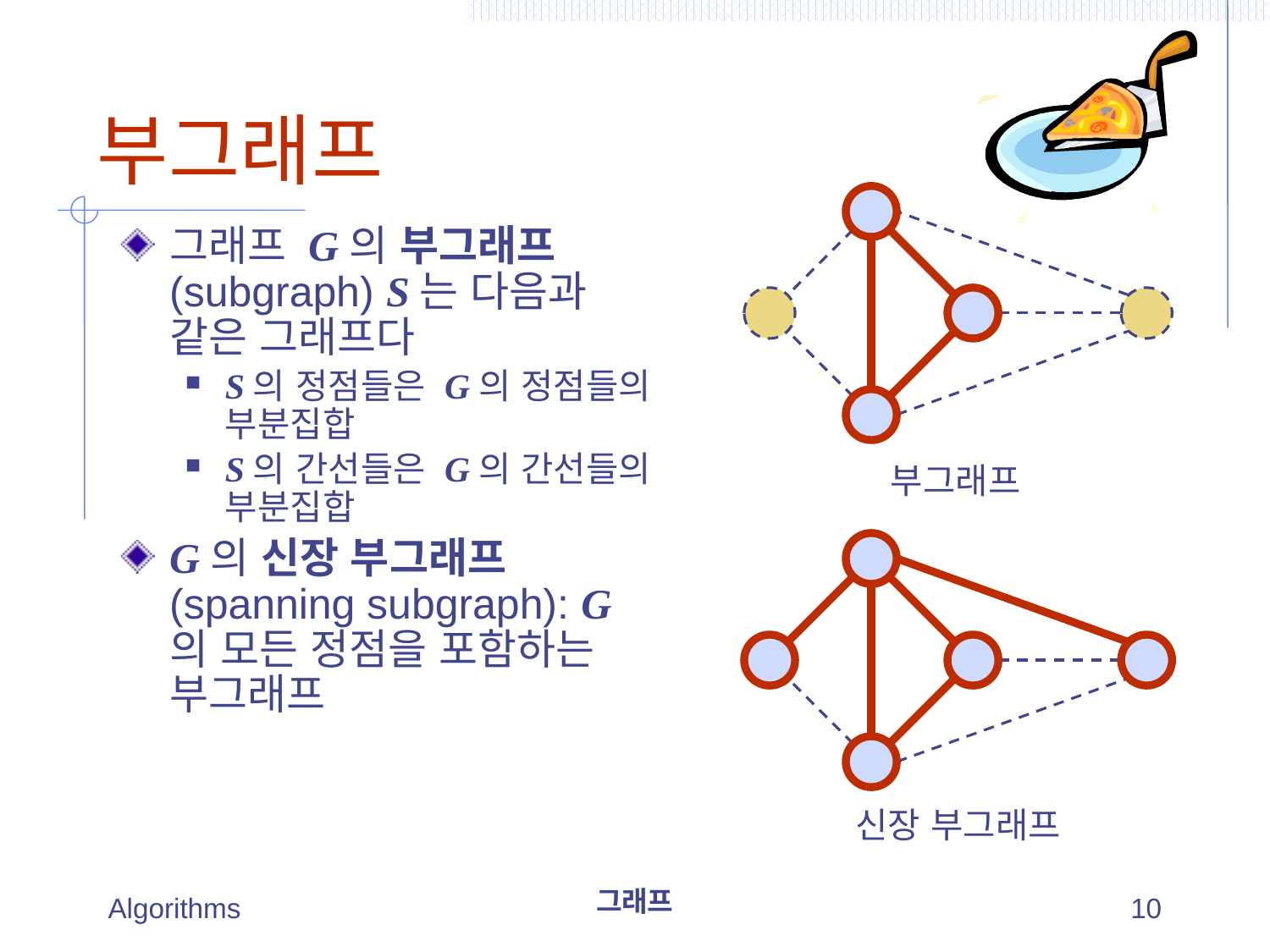

# 부그래프

그래프 G의 부그래프(subgraph) S는 다음과 같은 그래프다
S의 정점들은 G의 정점들의 부분집합
S의 간선들은 G의 간선들의 부분집합
G의 신장 부그래프(spanning subgraph): G의 모든 정점을 포함하는 부그래프

부그래프

신장 부그래프
Algorithms
그래프
10